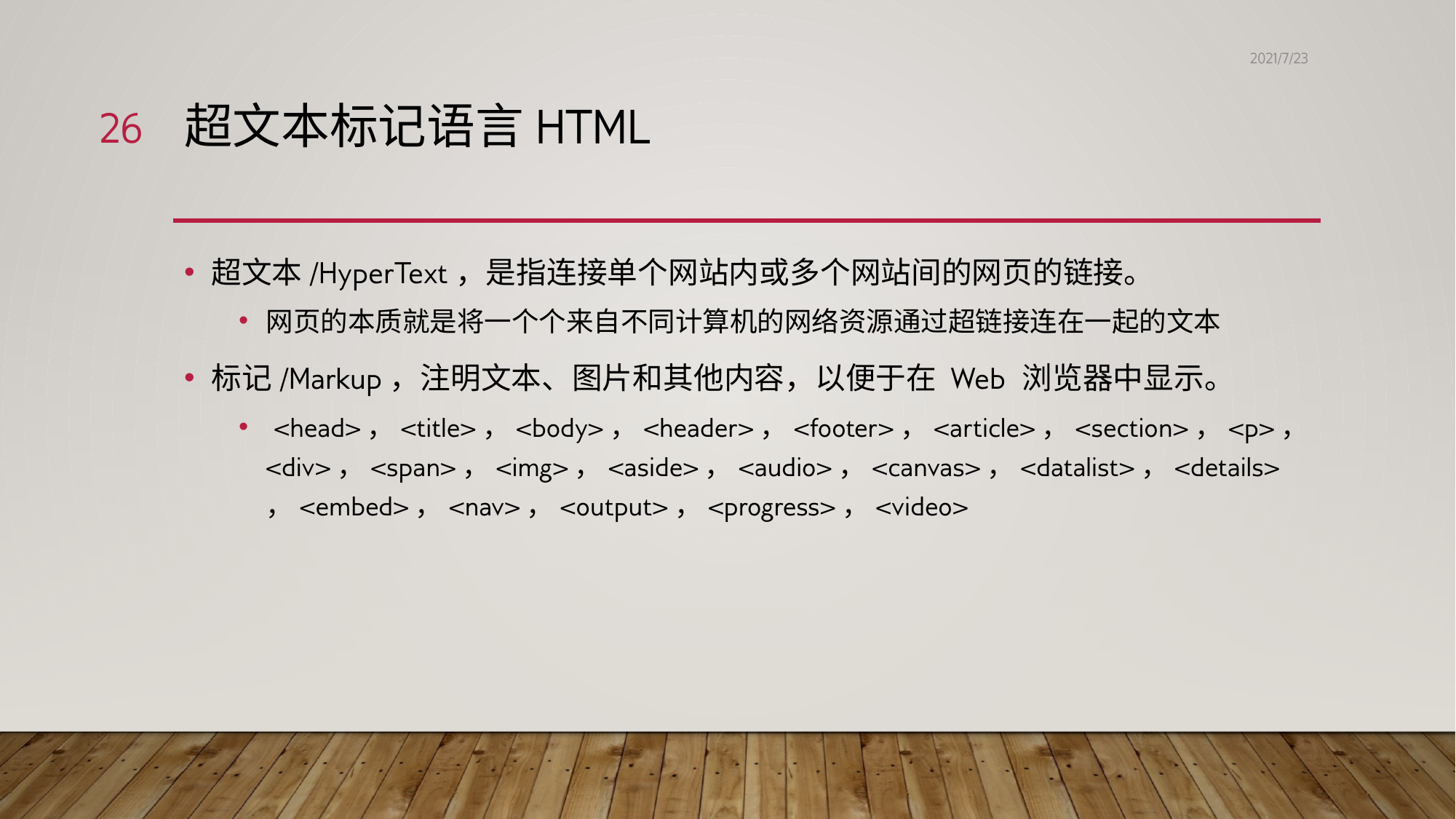

2021/7/23
26
# 超文本标记语言HTML
超文本/HyperText，是指连接单个网站内或多个网站间的网页的链接。
网页的本质就是将一个个来自不同计算机的网络资源通过超链接连在一起的文本
标记/Markup，注明文本、图片和其他内容，以便于在 Web 浏览器中显示。
 <head>，<title>，<body>，<header>，<footer>，<article>，<section>，<p>，<div>，<span>，<img>，<aside>，<audio>，<canvas>，<datalist>，<details>，<embed>，<nav>，<output>，<progress>，<video>